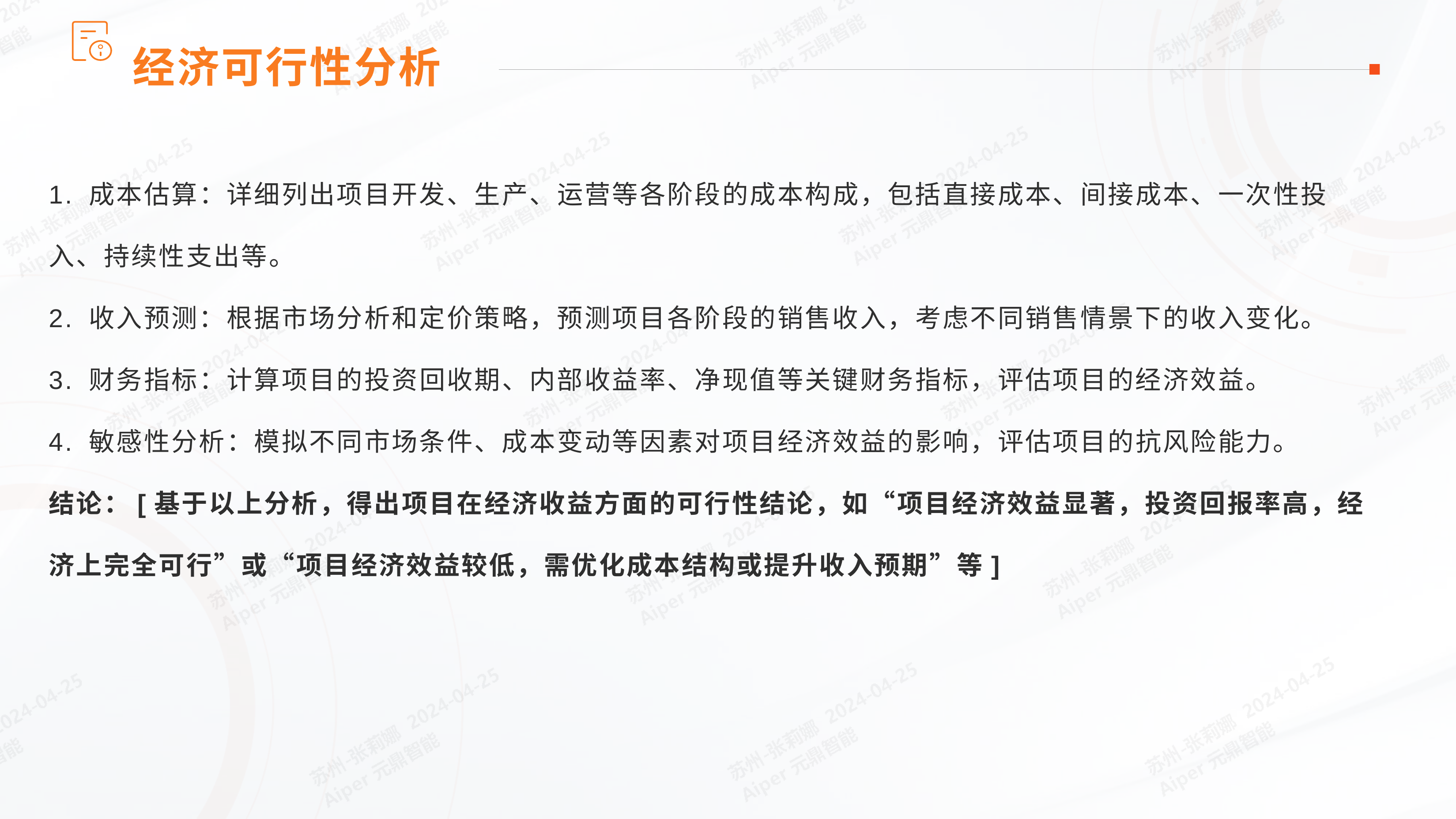

经济可行性分析
1. 成本估算：详细列出项目开发、生产、运营等各阶段的成本构成，包括直接成本、间接成本、一次性投入、持续性支出等。
2. 收入预测：根据市场分析和定价策略，预测项目各阶段的销售收入，考虑不同销售情景下的收入变化。
3. 财务指标：计算项目的投资回收期、内部收益率、净现值等关键财务指标，评估项目的经济效益。
4. 敏感性分析：模拟不同市场条件、成本变动等因素对项目经济效益的影响，评估项目的抗风险能力。
结论：[基于以上分析，得出项目在经济收益方面的可行性结论，如“项目经济效益显著，投资回报率高，经济上完全可行”或“项目经济效益较低，需优化成本结构或提升收入预期”等]